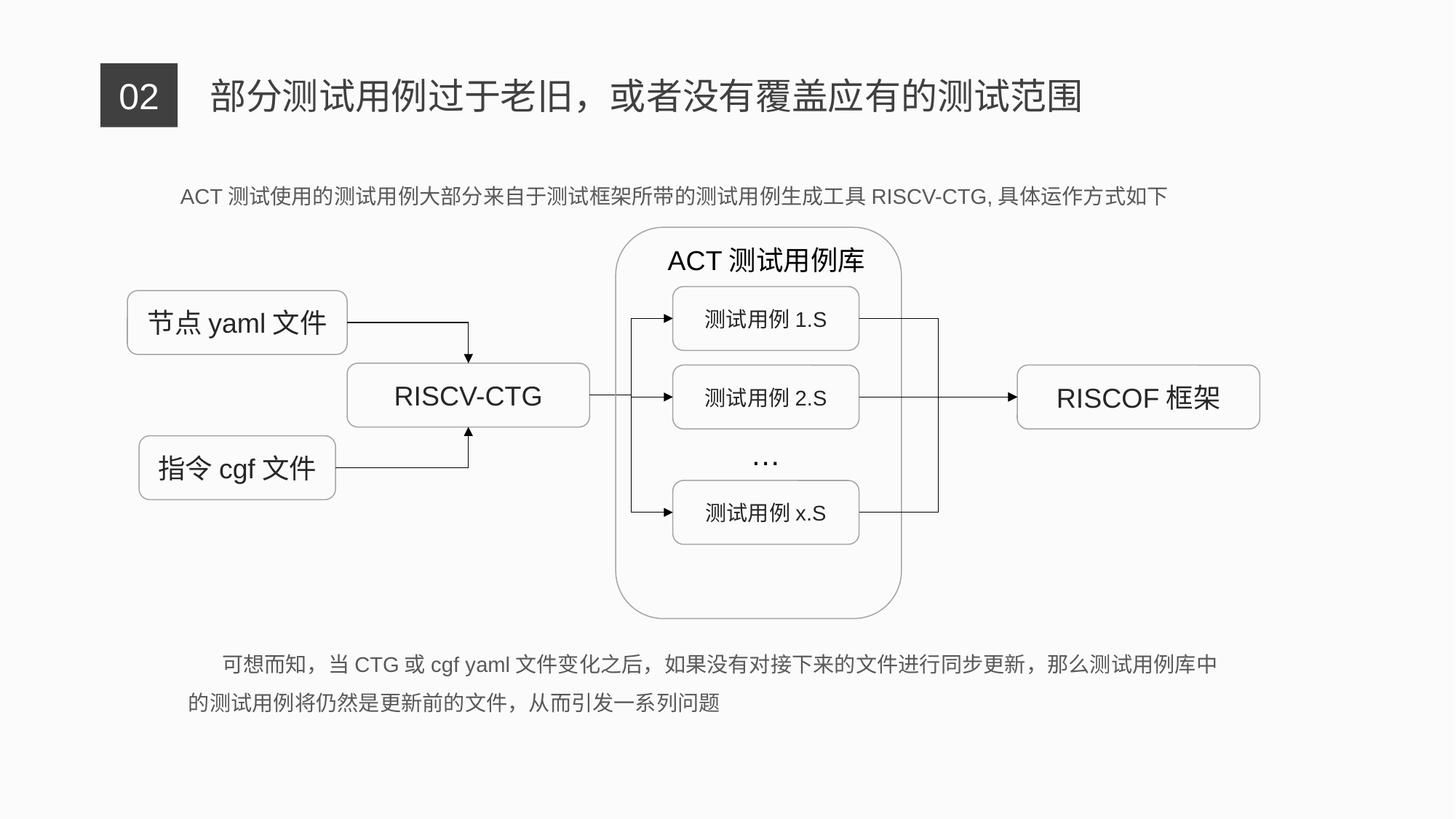

02
部分测试用例过于老旧，或者没有覆盖应有的测试范围
ACT测试使用的测试用例大部分来自于测试框架所带的测试用例生成工具RISCV-CTG,具体运作方式如下

ACT测试用例库
测试用例1.S
节点yaml文件
RISCV-CTG
测试用例2.S
RISCOF框架
…
指令cgf文件
测试用例x.S
      可想而知，当CTG或cgf yaml文件变化之后，如果没有对接下来的文件进行同步更新，那么测试用例库中的测试用例将仍然是更新前的文件，从而引发一系列问题